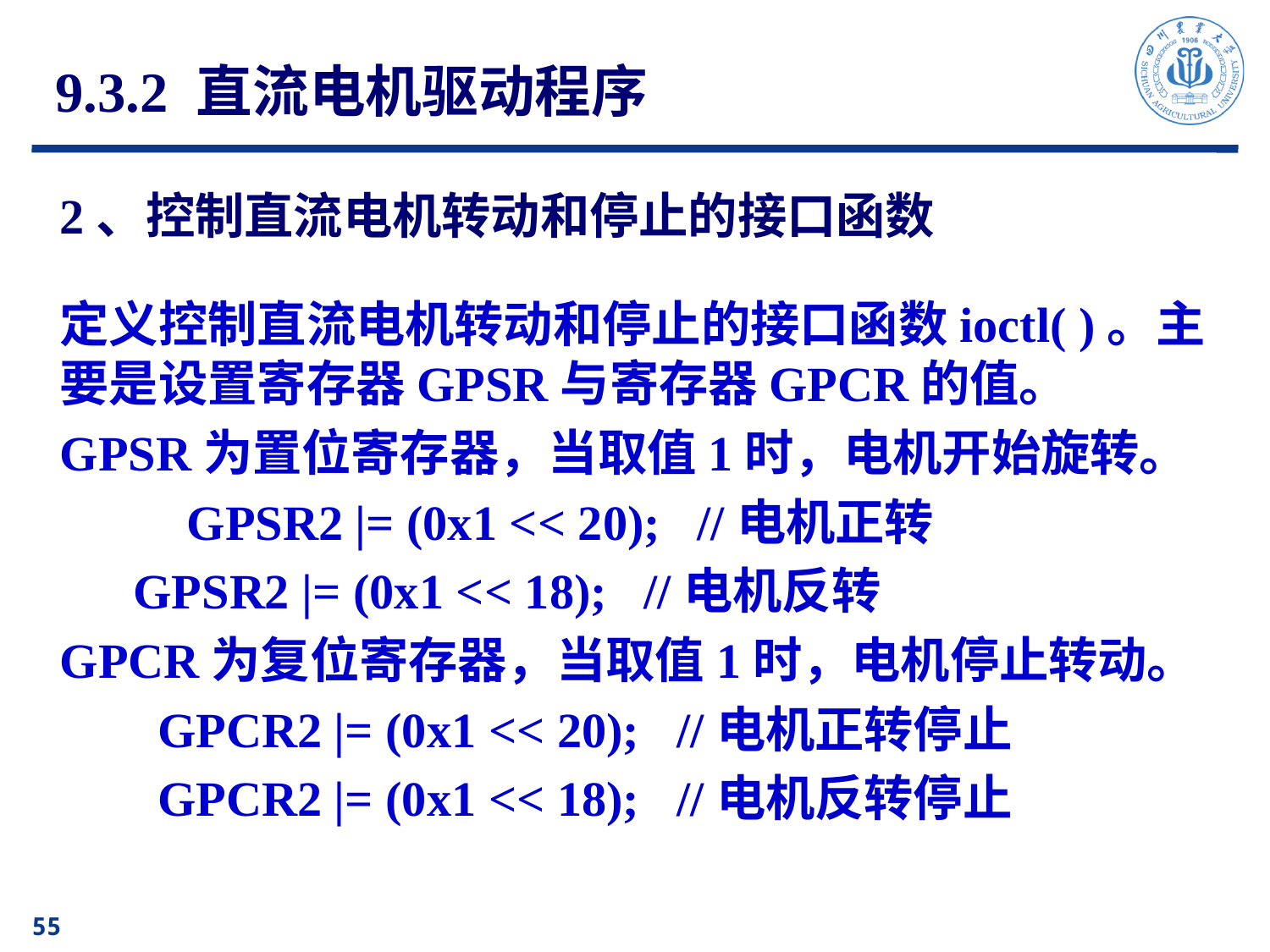

9.3.2 直流电机驱动程序
# 2、控制直流电机转动和停止的接口函数
定义控制直流电机转动和停止的接口函数ioctl( )。主要是设置寄存器GPSR与寄存器GPCR的值。
GPSR为置位寄存器，当取值1时，电机开始旋转。
  	GPSR2 |= (0x1 << 20);   //电机正转
      GPSR2 |= (0x1 << 18);   //电机反转
GPCR为复位寄存器，当取值1时，电机停止转动。
        GPCR2 |= (0x1 << 20);   //电机正转停止
        GPCR2 |= (0x1 << 18);   //电机反转停止